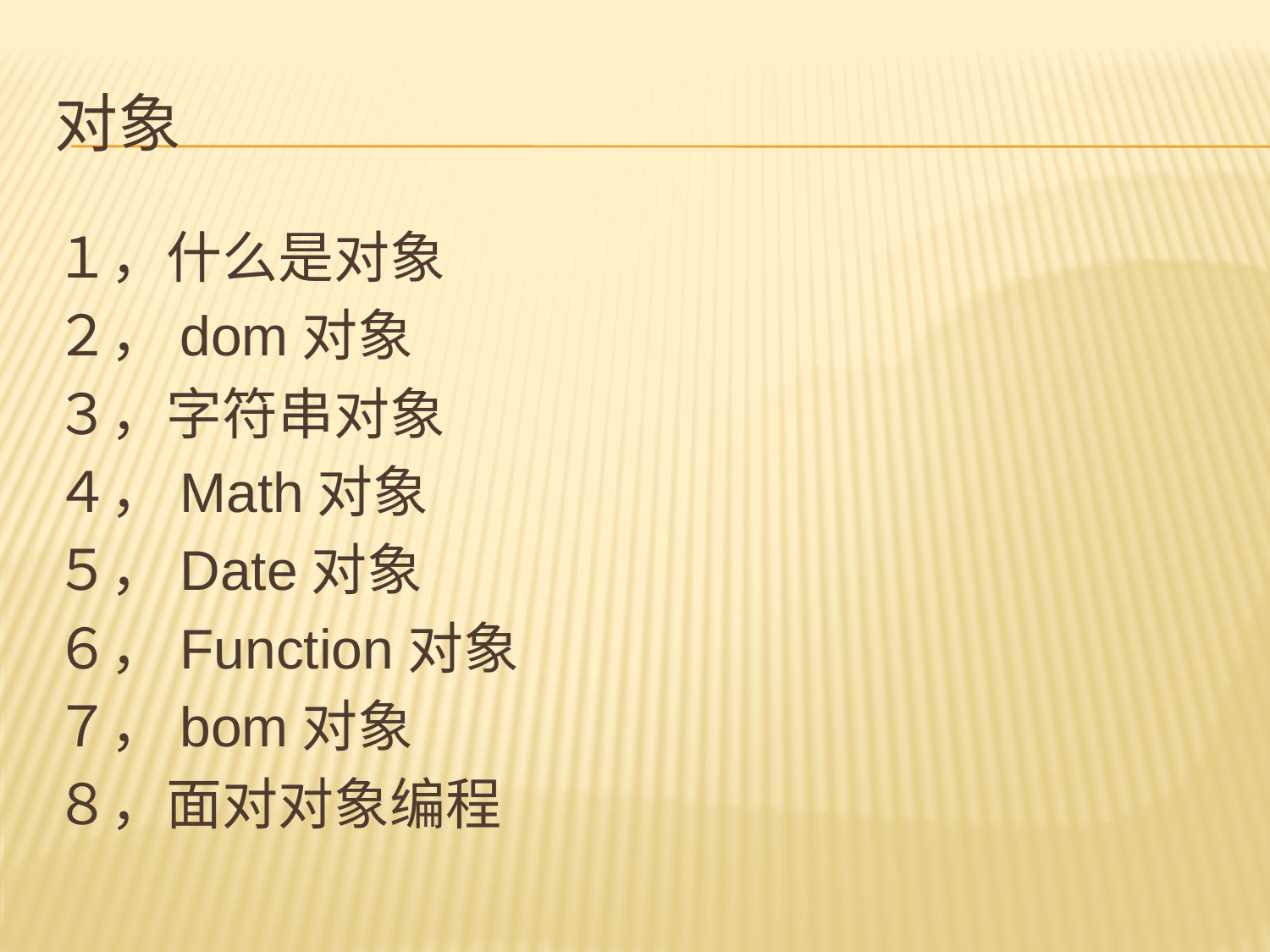

# 对象
１，什么是对象
２，dom对象
３，字符串对象
４，Math对象
５，Date对象
６，Function对象
７，bom对象
８，面对对象编程